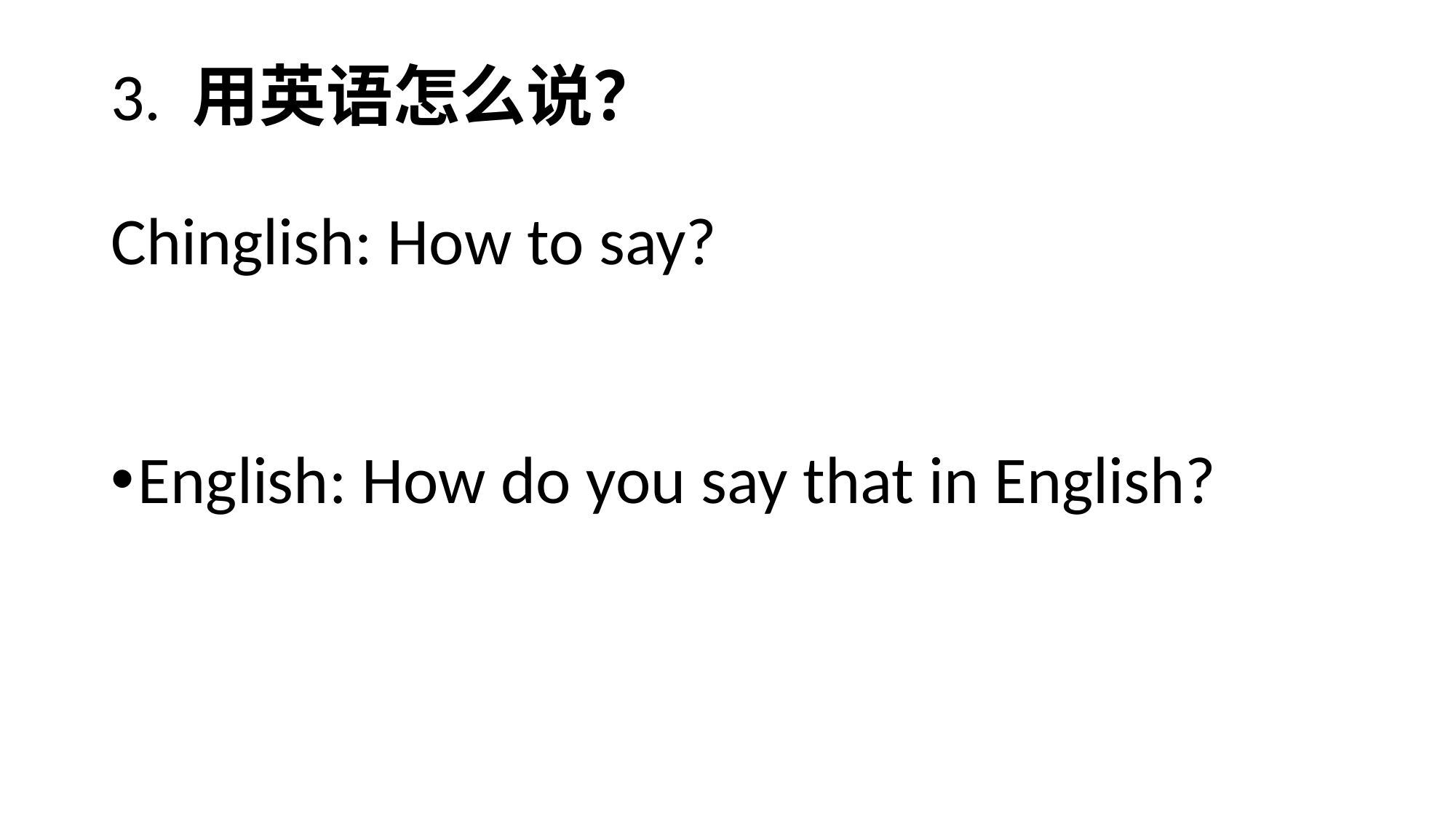

# 3. 用英语怎么说？   Chinglish: How to say?
English: How do you say that in English?